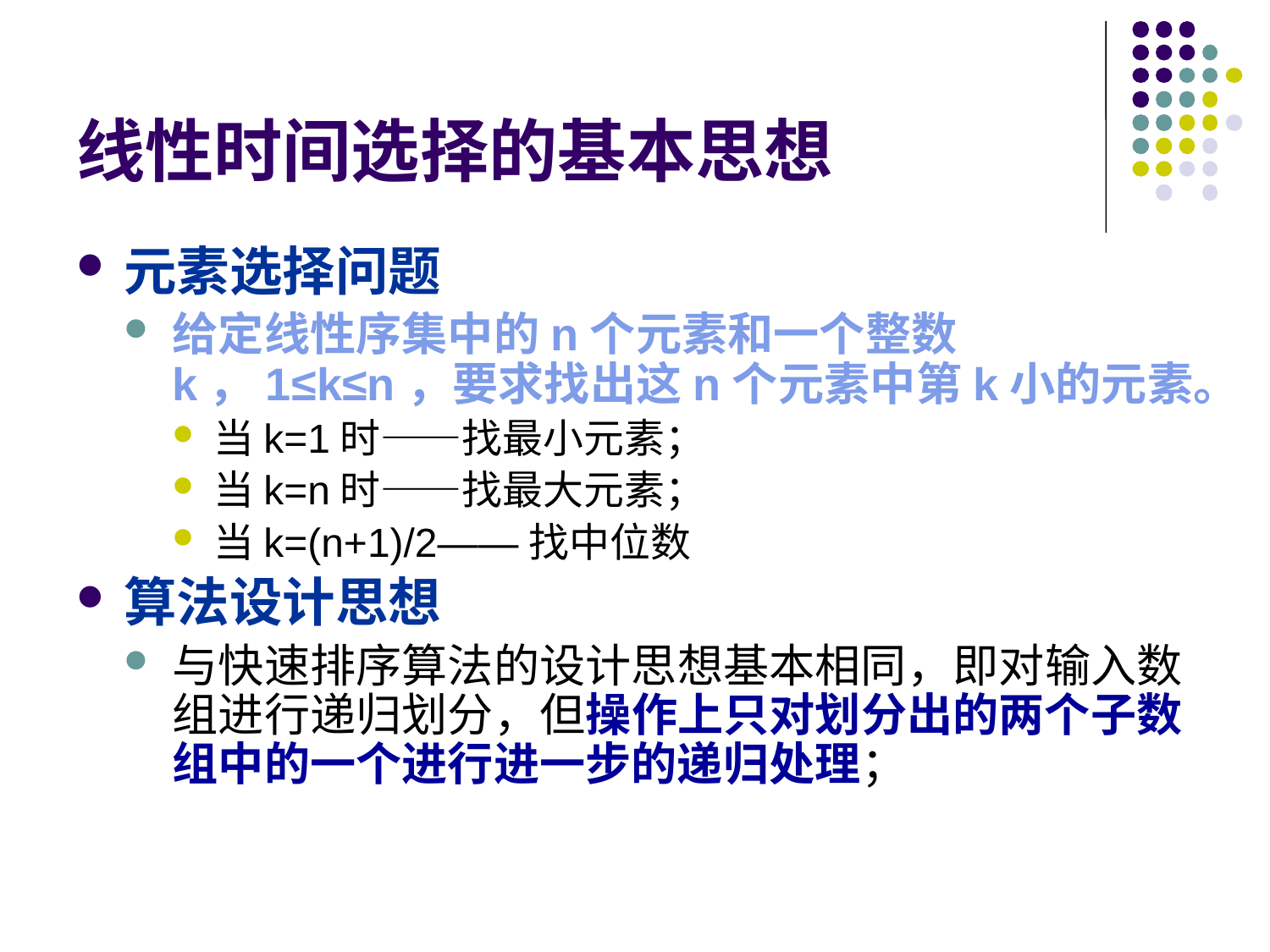

# 线性时间选择的基本思想
元素选择问题
给定线性序集中的n个元素和一个整数k，1≤k≤n，要求找出这n个元素中第k小的元素。
当k=1时——找最小元素；
当k=n时——找最大元素；
当k=(n+1)/2——找中位数
算法设计思想
与快速排序算法的设计思想基本相同，即对输入数组进行递归划分，但操作上只对划分出的两个子数组中的一个进行进一步的递归处理；